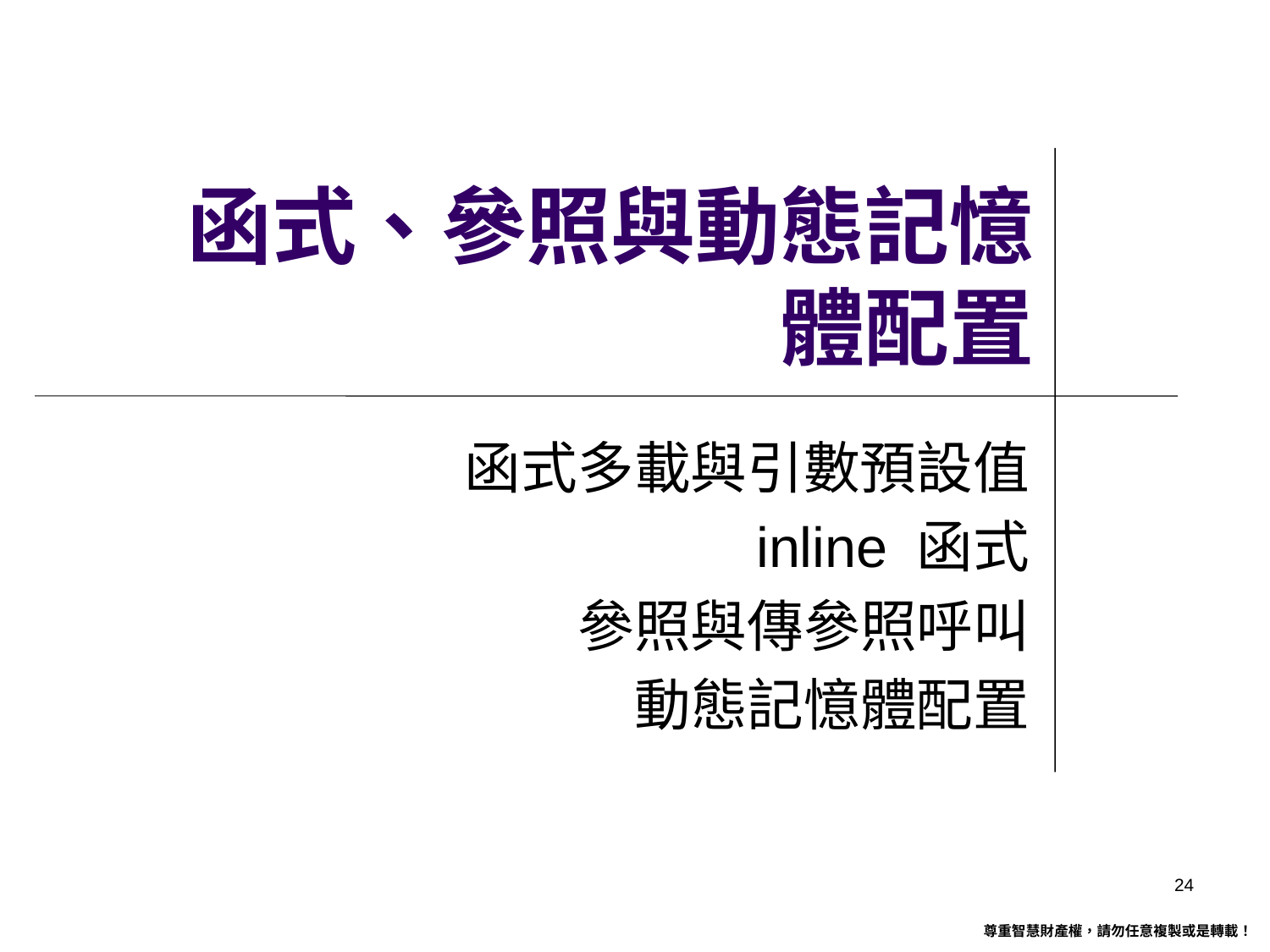

# 函式、參照與動態記憶體配置
函式多載與引數預設值
inline 函式
參照與傳參照呼叫
動態記憶體配置
24